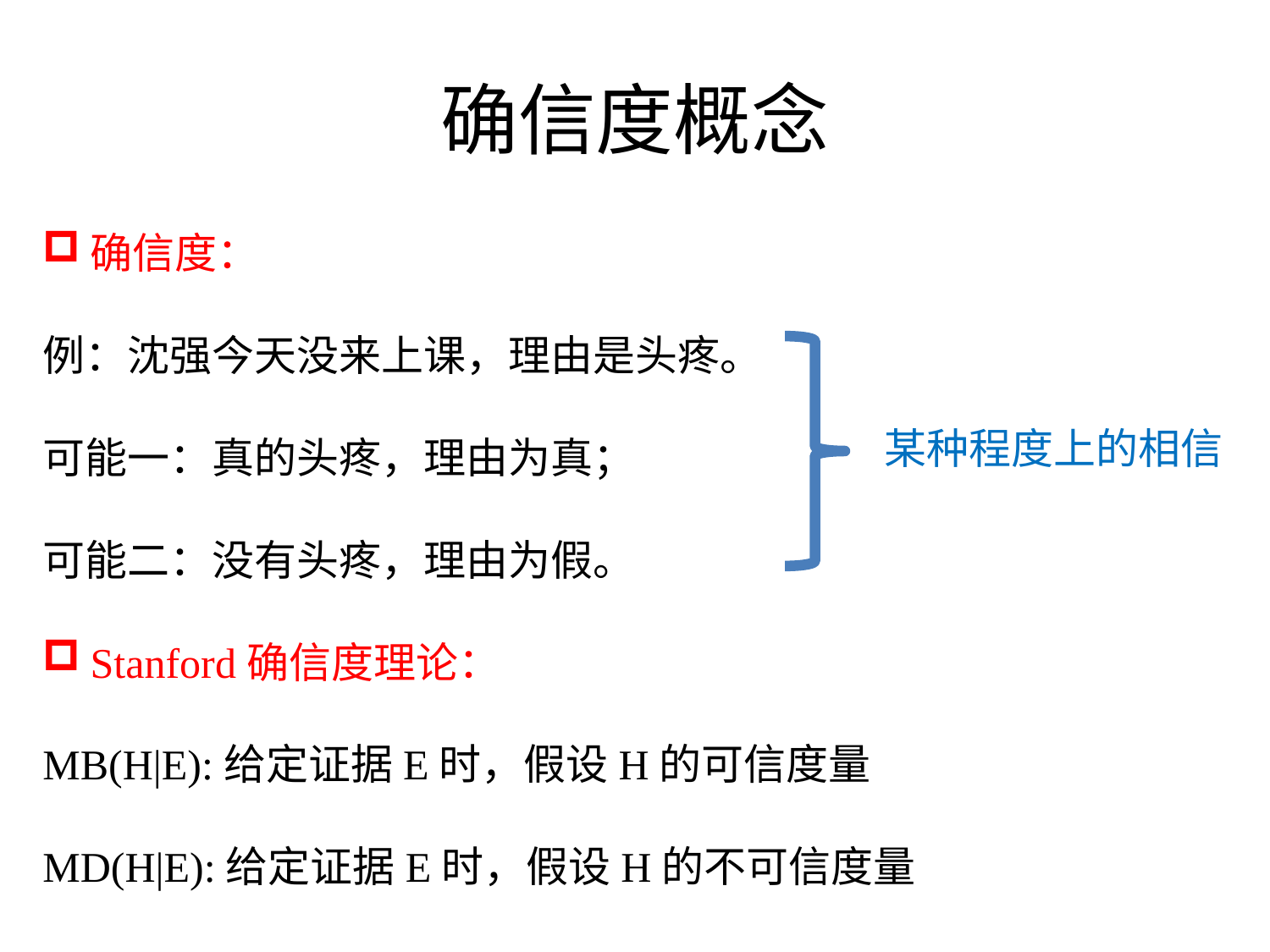

# 确信度概念
确信度：
例：沈强今天没来上课，理由是头疼。
可能一：真的头疼，理由为真；
可能二：没有头疼，理由为假。
Stanford确信度理论：
MB(H|E):给定证据E时，假设H的可信度量
MD(H|E):给定证据E时，假设H的不可信度量

某种程度上的相信